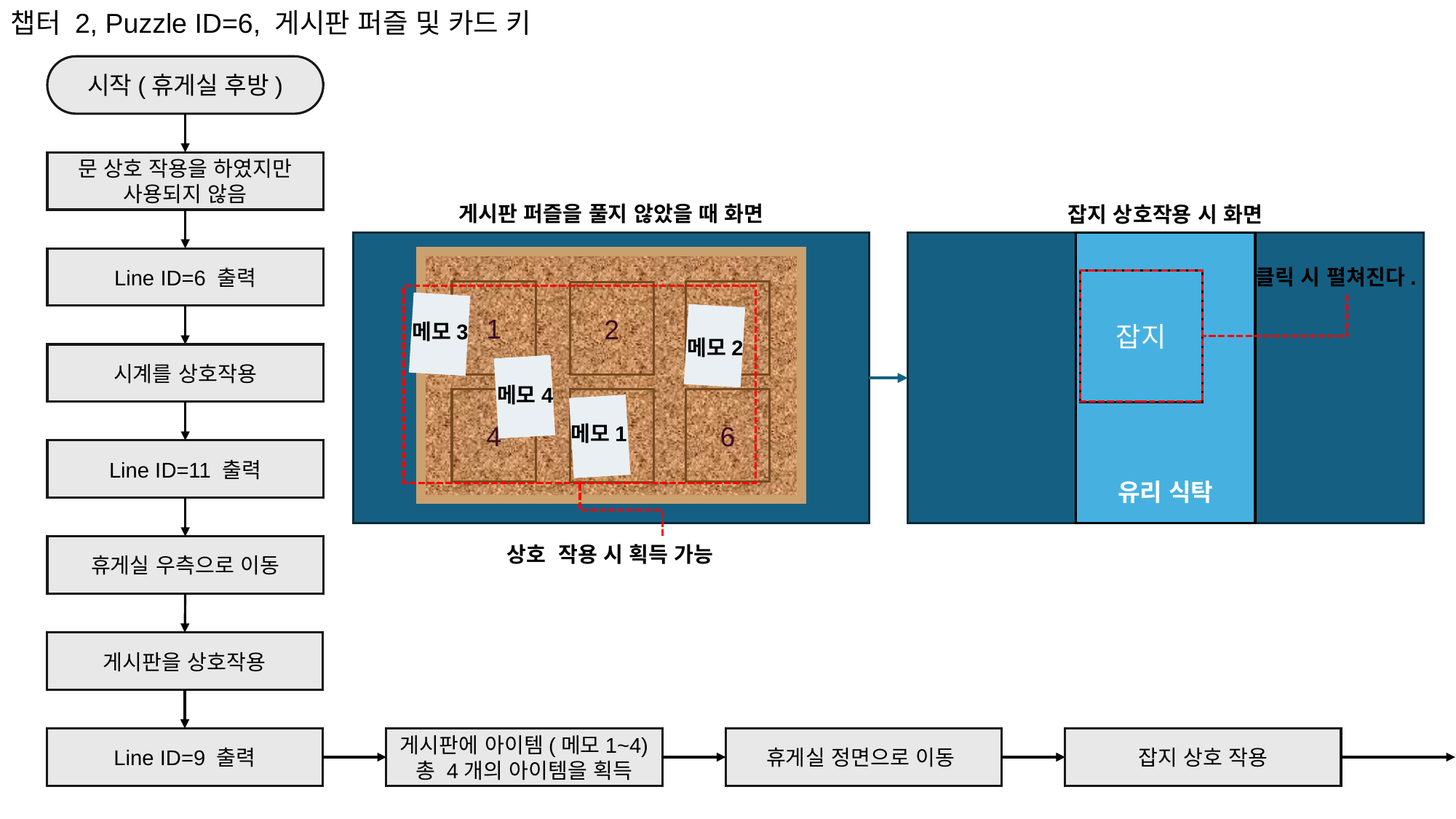

챕터 2, Puzzle ID=6, 게시판 퍼즐 및 카드 키
시작(휴게실 후방)
문 상호 작용을 하였지만 사용되지 않음
게시판 퍼즐을 풀지 않았을 때 화면
잡지 상호작용 시 화면

Line ID=6 출력

클릭 시 펼쳐진다.
잡지

3
1
2

메모3
메모2
시계를 상호작용

메모4
6
4
5

메모1
Line ID=11 출력
유리 식탁
상호  작용 시 획득 가능
휴게실 우측으로 이동
게시판을 상호작용
Line ID=9 출력
게시판에 아이템(메모1~4) 총 4개의 아이템을 획득
휴게실 정면으로 이동
잡지 상호 작용